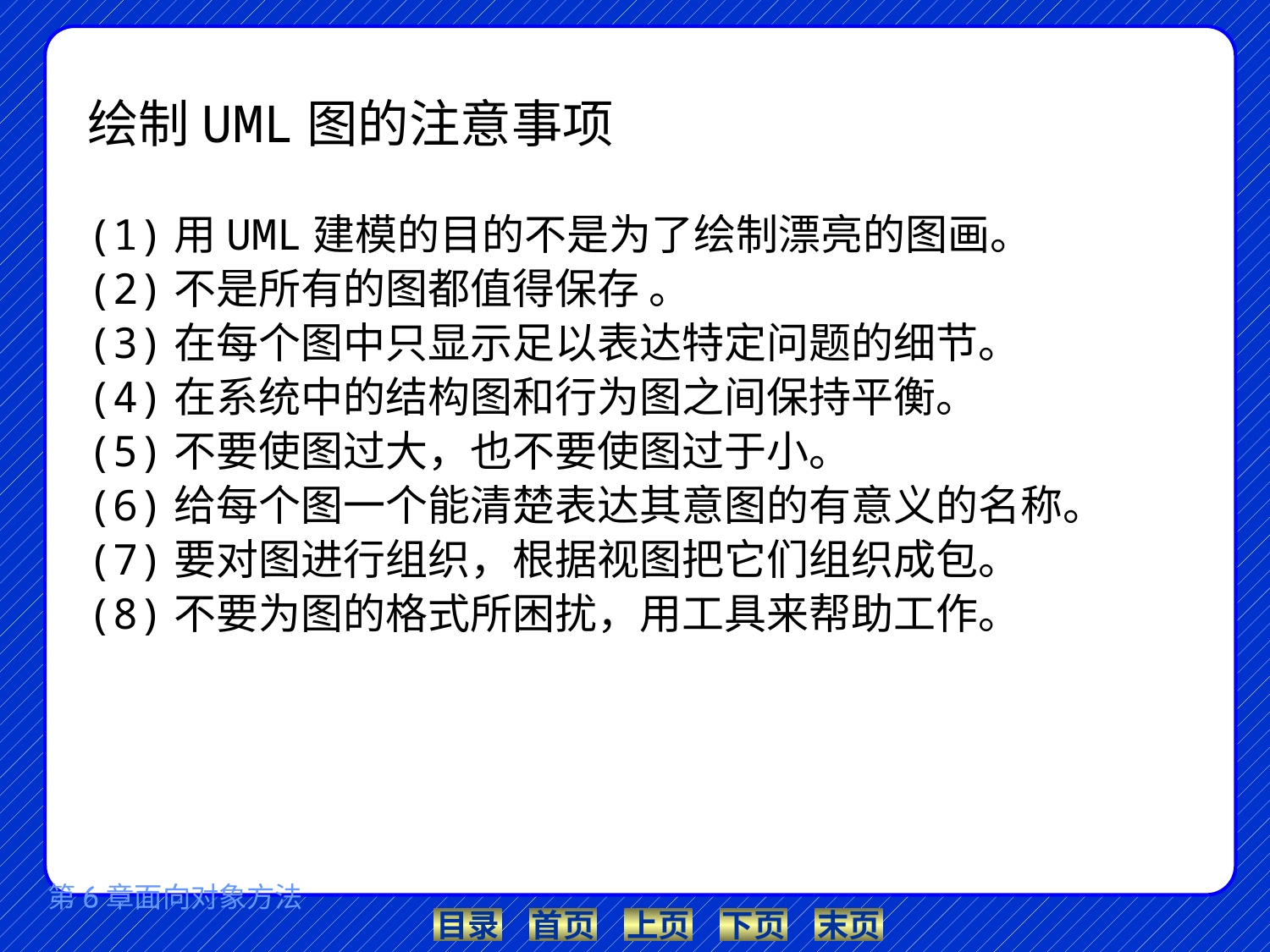

绘制UML图的注意事项
(1)用UML建模的目的不是为了绘制漂亮的图画。
(2)不是所有的图都值得保存 。
(3)在每个图中只显示足以表达特定问题的细节。
(4)在系统中的结构图和行为图之间保持平衡。
(5)不要使图过大，也不要使图过于小。
(6)给每个图一个能清楚表达其意图的有意义的名称。
(7)要对图进行组织，根据视图把它们组织成包。
(8)不要为图的格式所困扰，用工具来帮助工作。
第6章面向对象方法